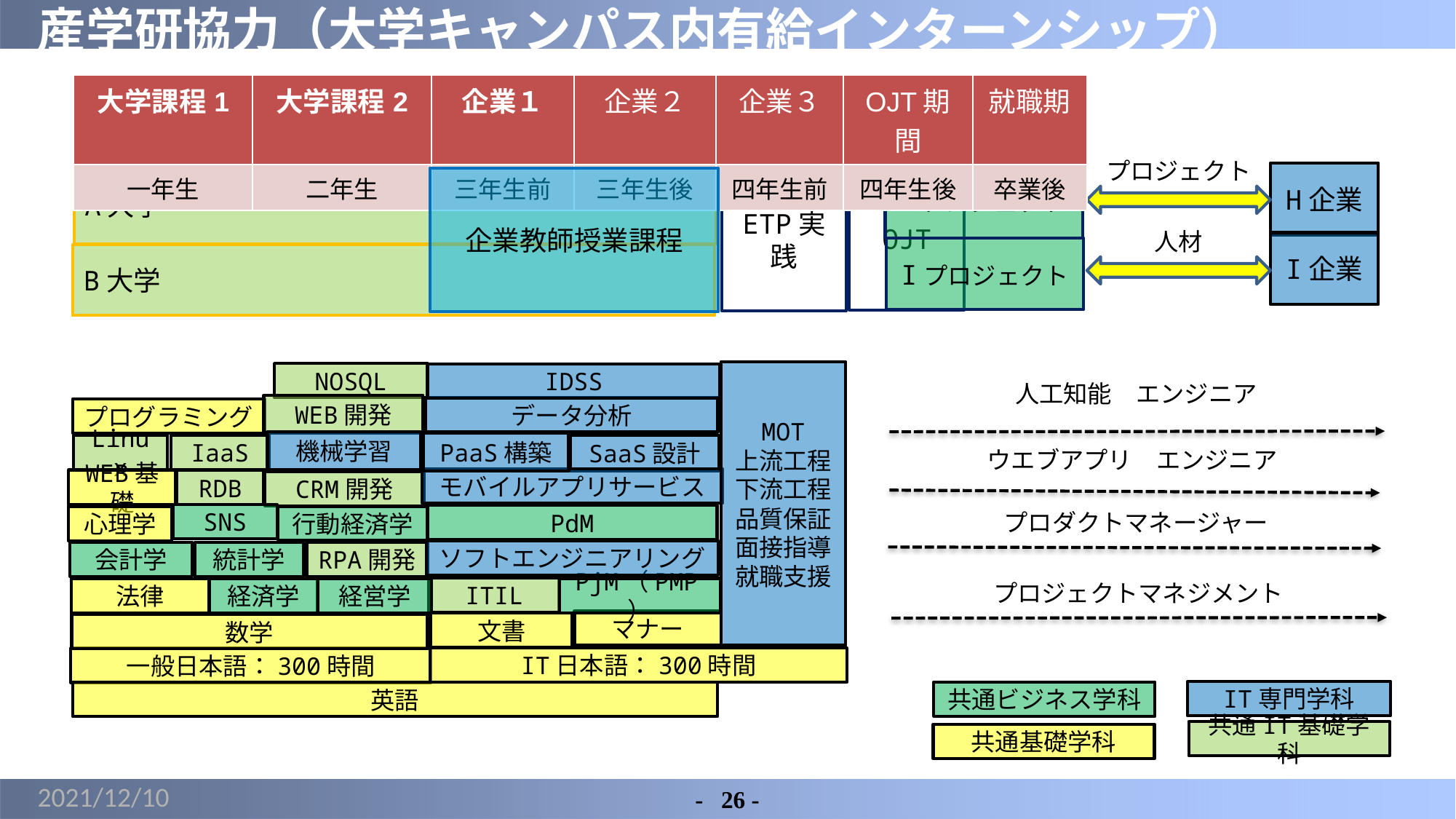

# 産学研協力（大学キャンパス内有給インターンシップ）
| 大学課程1 | 大学課程2 | 企業１ | 企業２ | 企業３ | OJT期間 | 就職期 |
| --- | --- | --- | --- | --- | --- | --- |
| 一年生 | 二年生 | 三年生前 | 三年生後 | 四年生前 | 四年生後 | 卒業後 |
H企業
Hプロジェクト
OJT
A大学
ETP実践
企業教師授業課程
プロジェクト

I企業
Iプロジェクト
B大学
人材

MOT
上流工程
下流工程
品質保証
面接指導
就職支援
NOSQL
IDSS
人工知能　エンジニア
WEB開発
データ分析
プログラミング
機械学習
PaaS構築
IaaS
Linux
SaaS設計
ウエブアプリ　エンジニア
モバイルアプリサービス
WEB基礎
RDB
CRM開発
プロダクトマネージャー
SNS
PdM
心理学
行動経済学
ソフトエンジニアリング
会計学
RPA開発
統計学
プロジェクトマネジメント
ITIL
PjM（PMP）
経済学
経営学
法律
マナー
文書
数学
IT日本語：300時間
一般日本語：300時間
IT専門学科
共通ビジネス学科
英語
共通IT基礎学科
共通基礎学科
2021/12/10
-	26 -